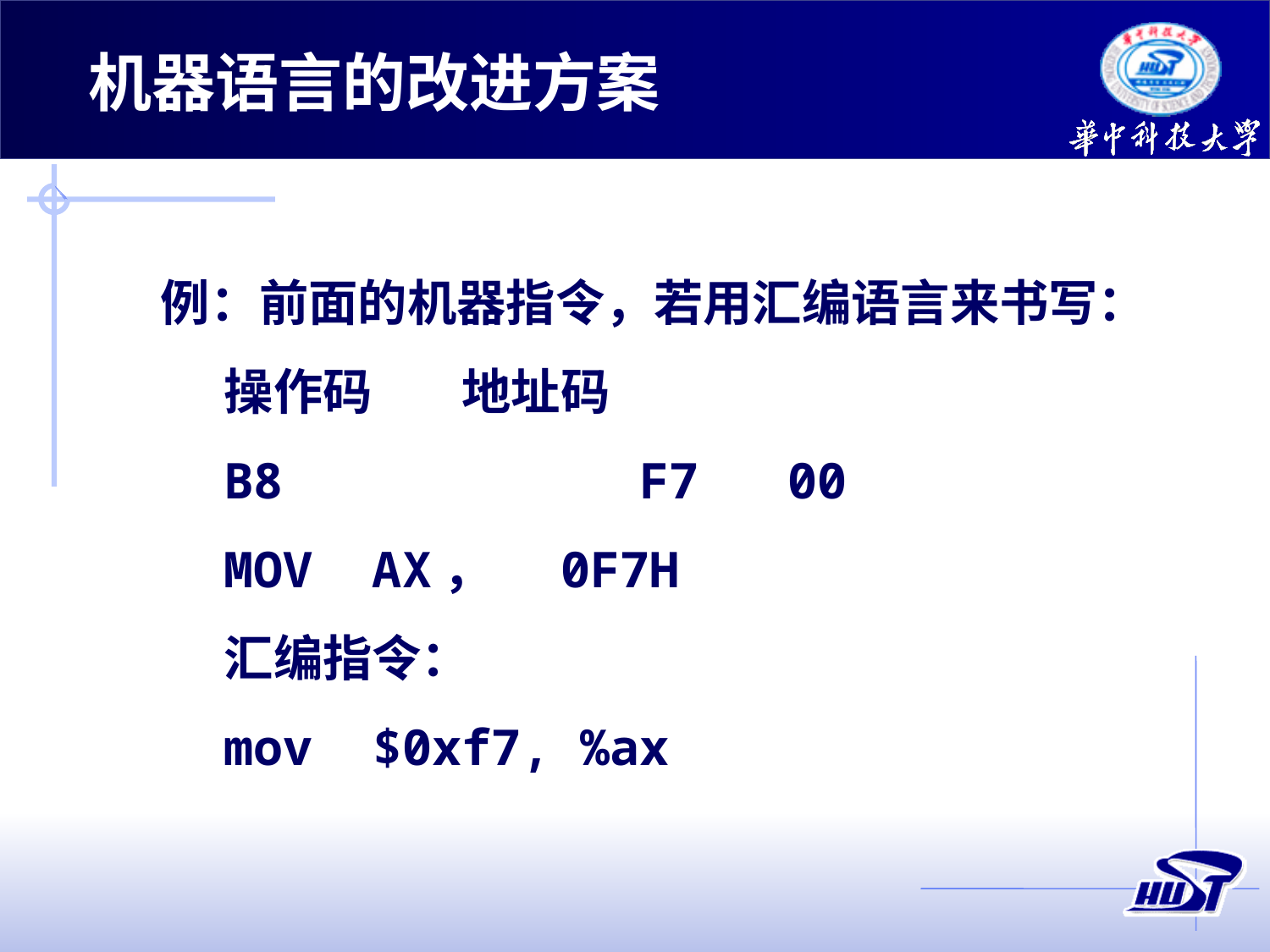

机器语言的改进方案
例：前面的机器指令，若用汇编语言来书写：
操作码        地址码
B8            F7   00
MOV  AX，     0F7H
汇编指令：
mov  $0xf7, %ax